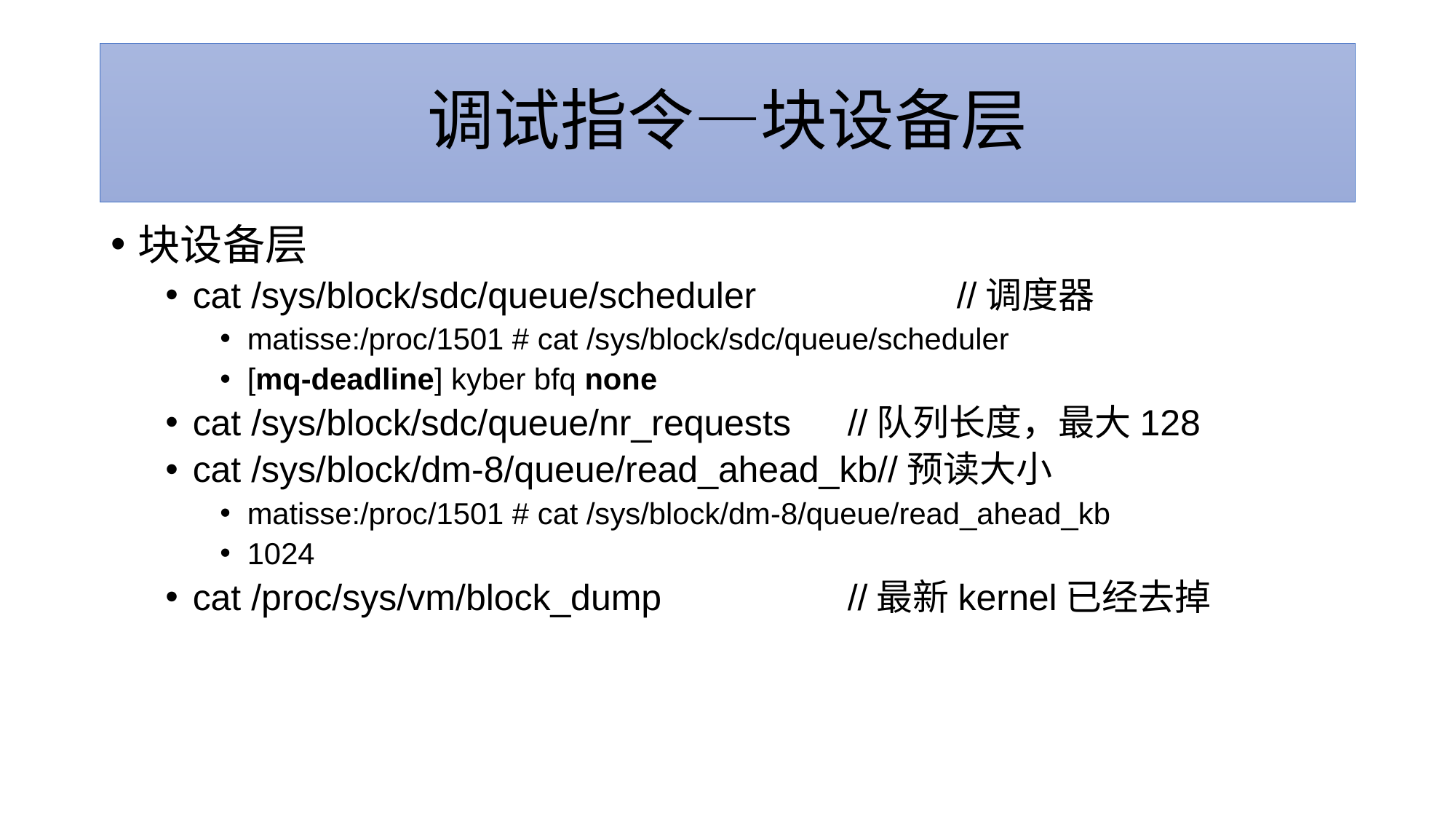

调试指令—块设备层
块设备层
cat /sys/block/sdc/queue/scheduler		//调度器
matisse:/proc/1501 # cat /sys/block/sdc/queue/scheduler
[mq-deadline] kyber bfq none
cat /sys/block/sdc/queue/nr_requests	//队列长度，最大128
cat /sys/block/dm-8/queue/read_ahead_kb//预读大小
matisse:/proc/1501 # cat /sys/block/dm-8/queue/read_ahead_kb
1024
cat /proc/sys/vm/block_dump		//最新kernel已经去掉